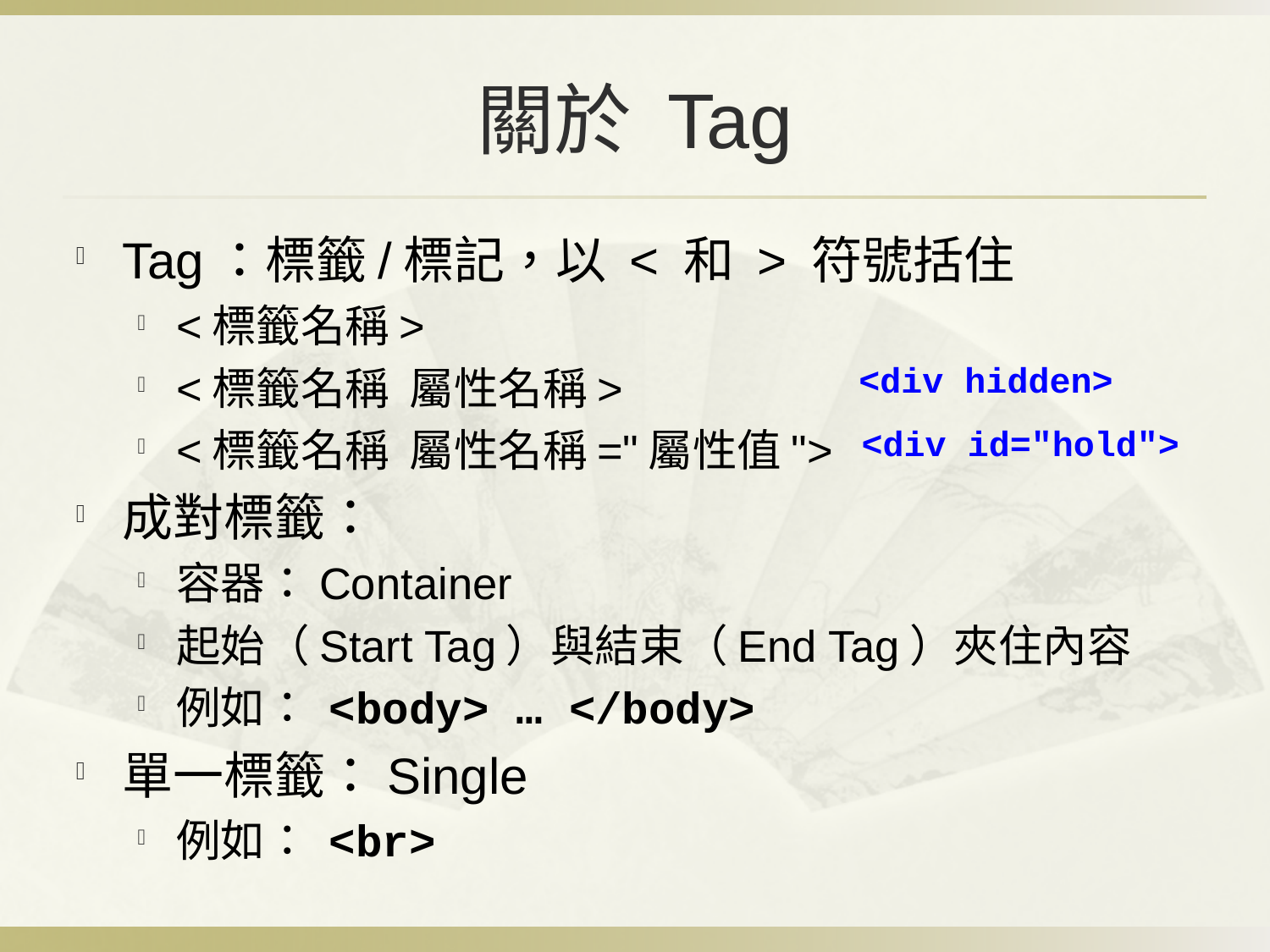

# 關於 Tag
Tag：標籤/標記，以 < 和 > 符號括住
<標籤名稱>
<標籤名稱  屬性名稱>
<標籤名稱  屬性名稱="屬性值">
成對標籤：
容器：Container
起始（Start Tag）與結束（End Tag）夾住內容
例如： <body> … </body>
單一標籤：Single
例如： <br>

<div hidden>
<div id="hold">